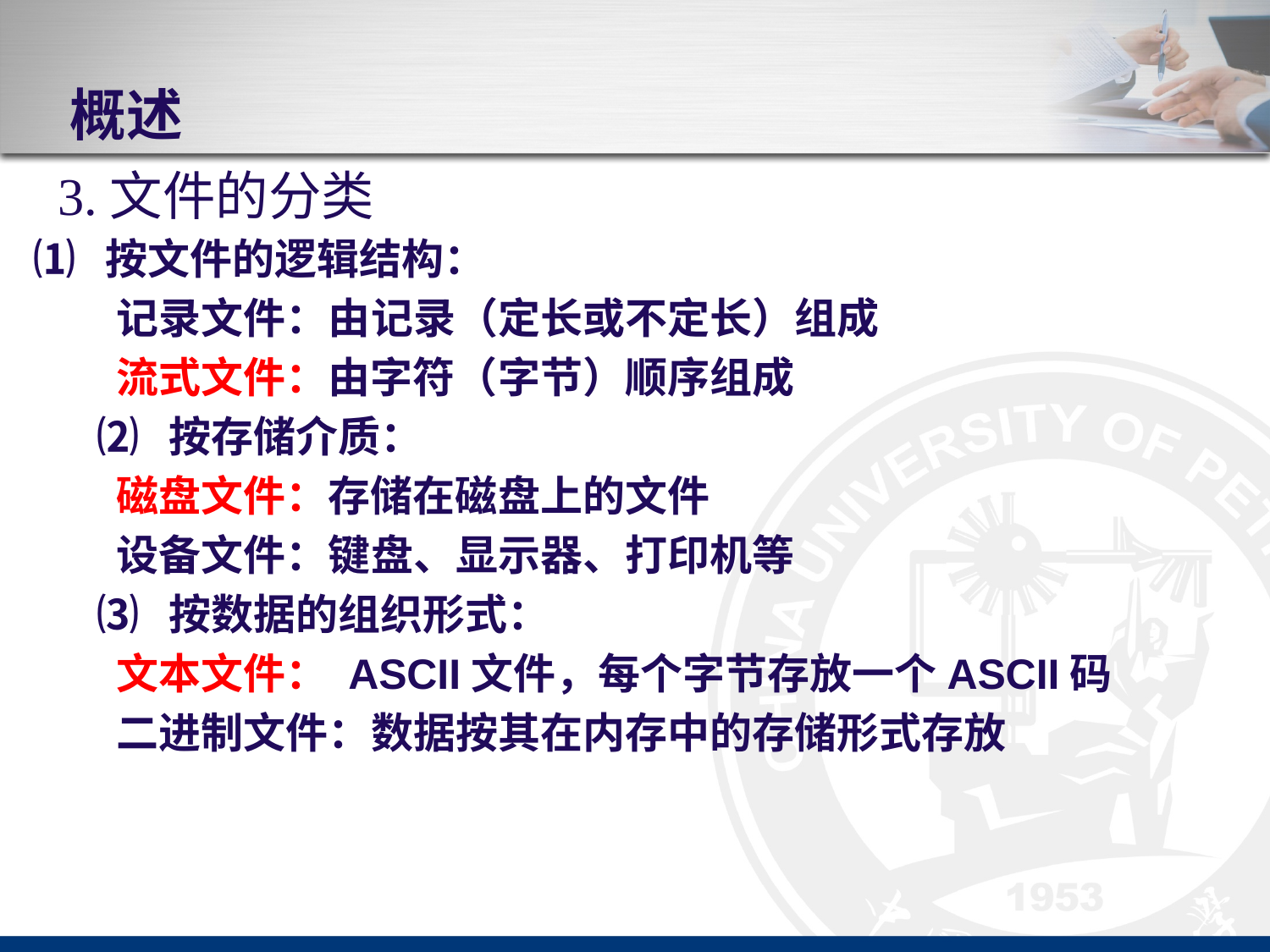

# 概述
3.文件的分类
⑴  按文件的逻辑结构：
 记录文件：由记录（定长或不定长）组成
 流式文件：由字符（字节）顺序组成
⑵  按存储介质：
 磁盘文件：存储在磁盘上的文件
 设备文件：键盘、显示器、打印机等
⑶  按数据的组织形式：
 文本文件： ASCII文件，每个字节存放一个ASCII码
 二进制文件：数据按其在内存中的存储形式存放